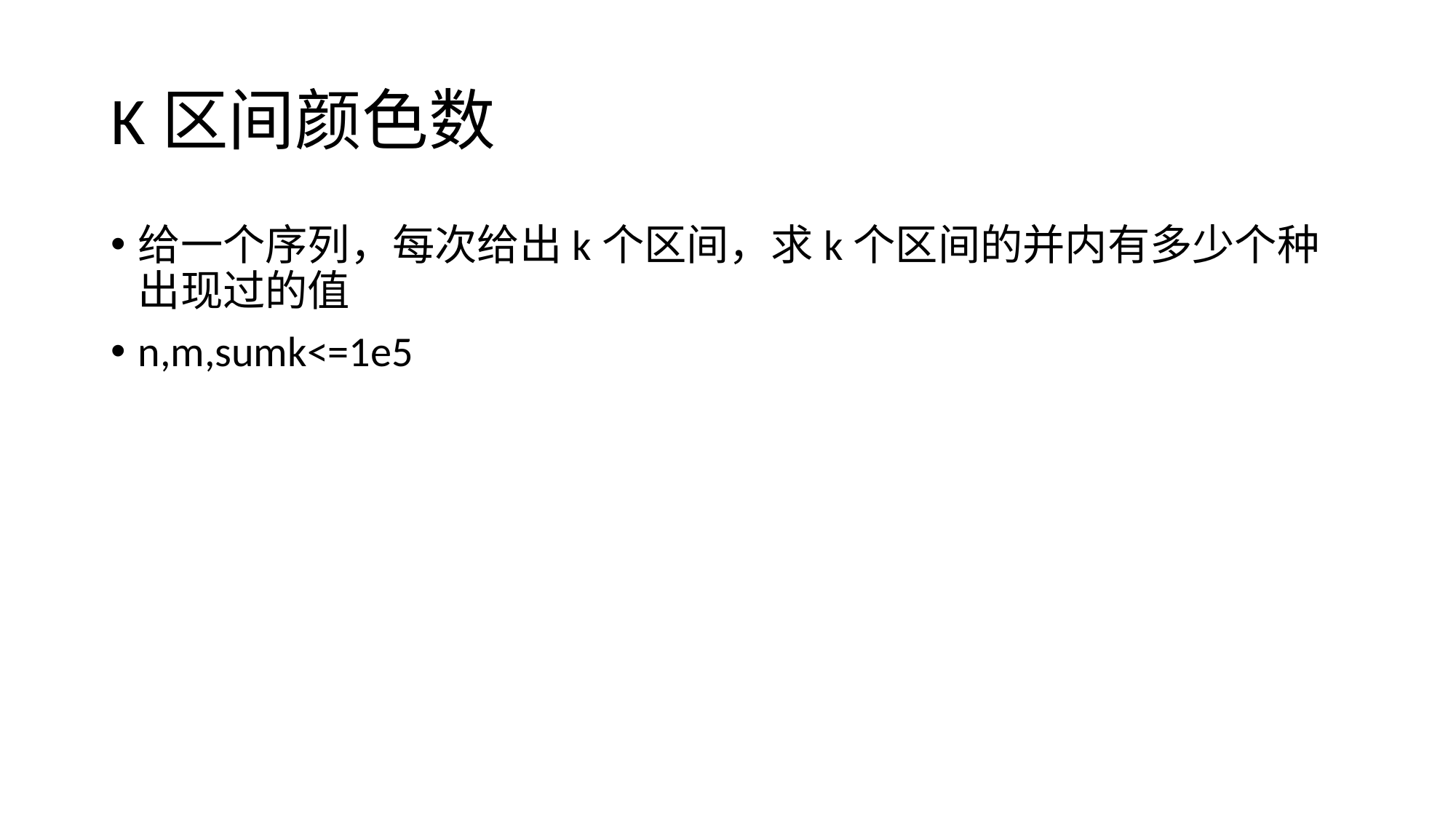

# K区间颜色数
给一个序列，每次给出k个区间，求k个区间的并内有多少个种出现过的值
n,m,sumk<=1e5